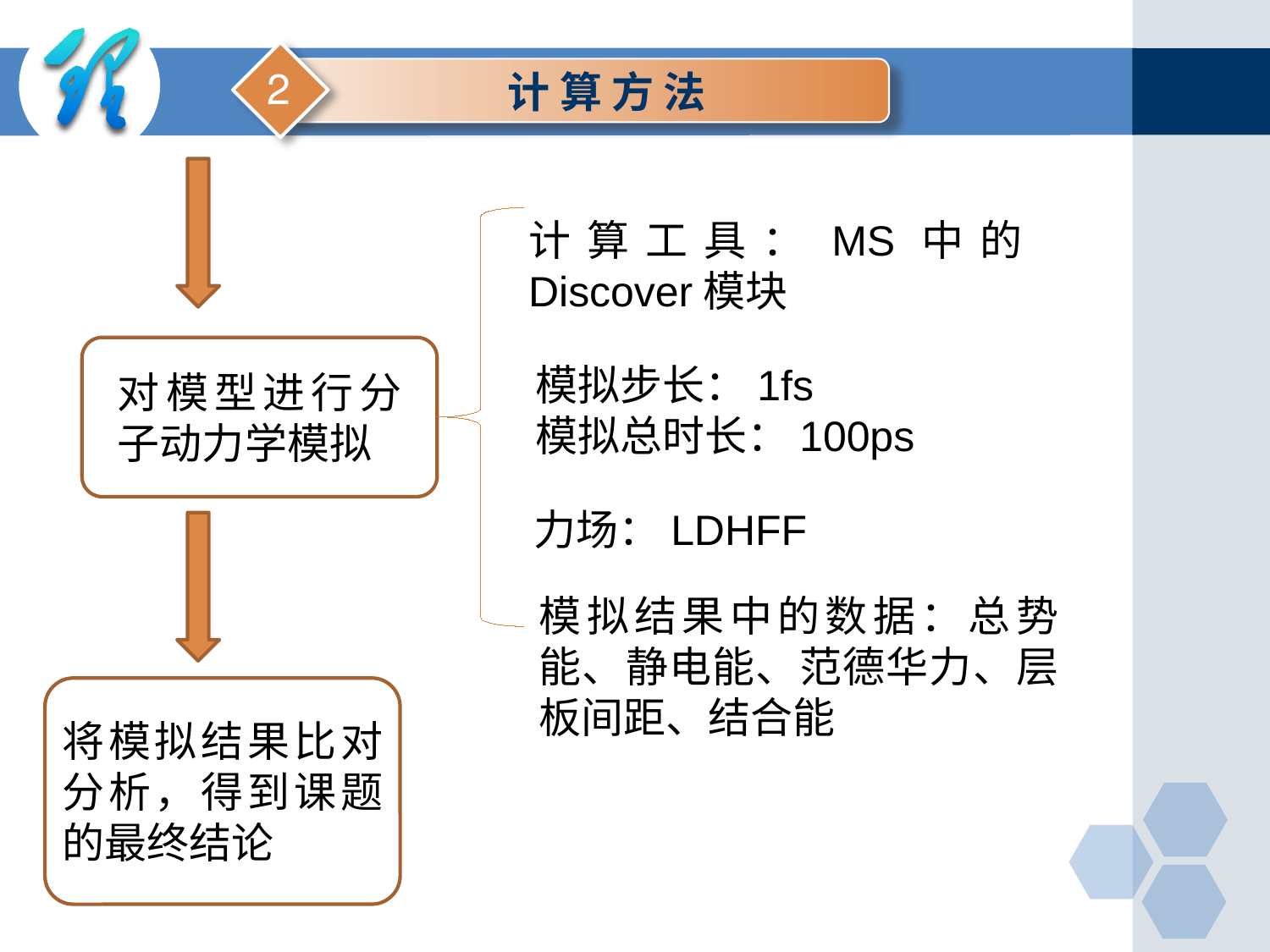

计 算 方 法

2

计算工具：MS中的Discover模块

对模型进行分子动力学模拟
模拟步长：1fs
模拟总时长：100ps
力场：LDHFF

模拟结果中的数据：总势能、静电能、范德华力、层板间距、结合能

将模拟结果比对分析，得到课题的最终结论